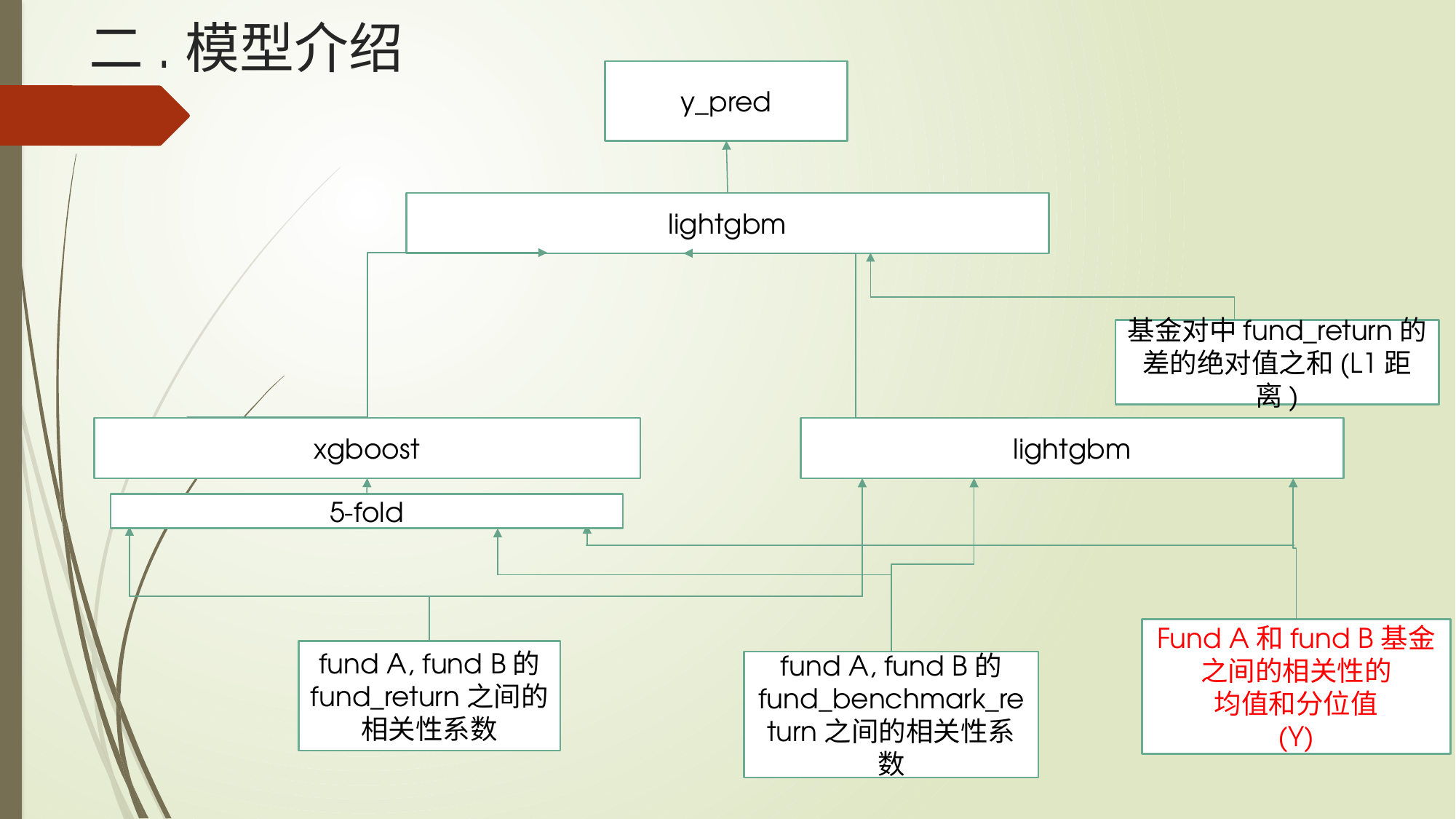

# 二.模型介绍
y_pred
lightgbm
基金对中fund_return的差的绝对值之和(L1距离)
xgboost
lightgbm
5-fold
Fund A和fund B基金之间的相关性的
均值和分位值
(Y)
fund A, fund B的 fund_return之间的相关性系数
fund A, fund B的 fund_benchmark_return之间的相关性系数